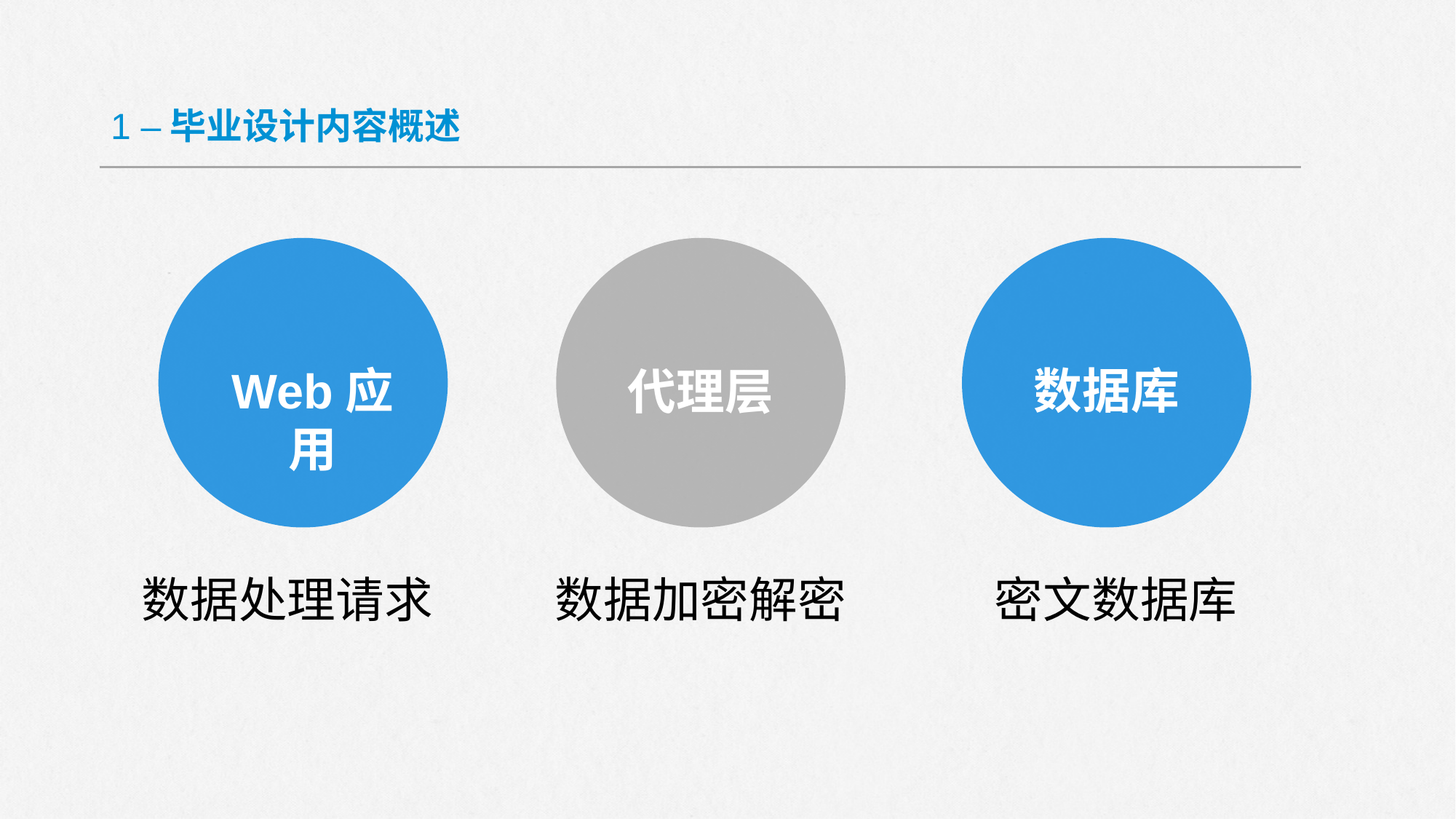

1 –毕业设计内容概述

Web应用
数据库
代理层
数据处理请求
数据加密解密
密文数据库